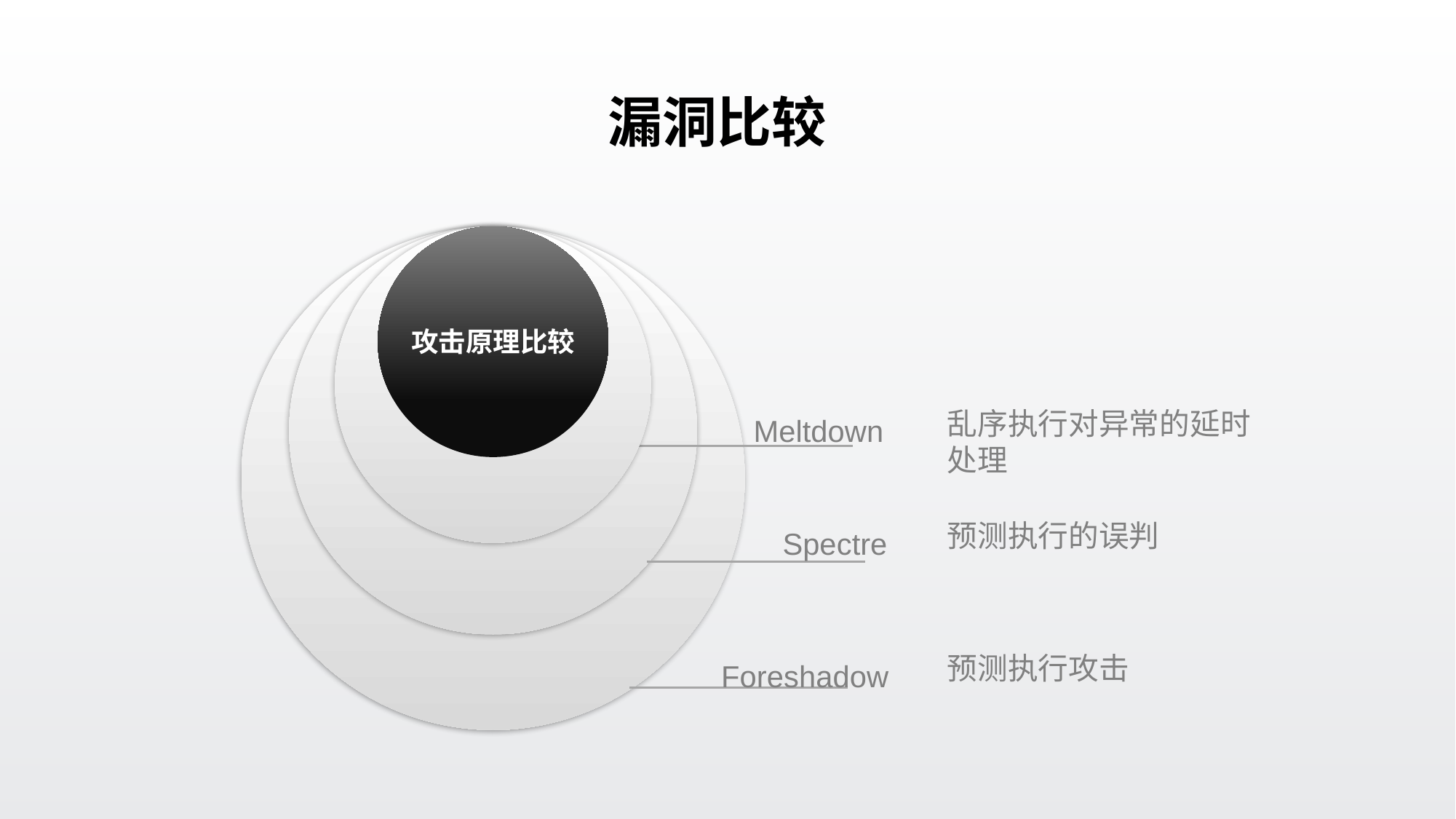

漏洞比较

攻击原理比较

乱序执行对异常的延时处理
Meltdown
预测执行的误判
Spectre
预测执行攻击
Foreshadow